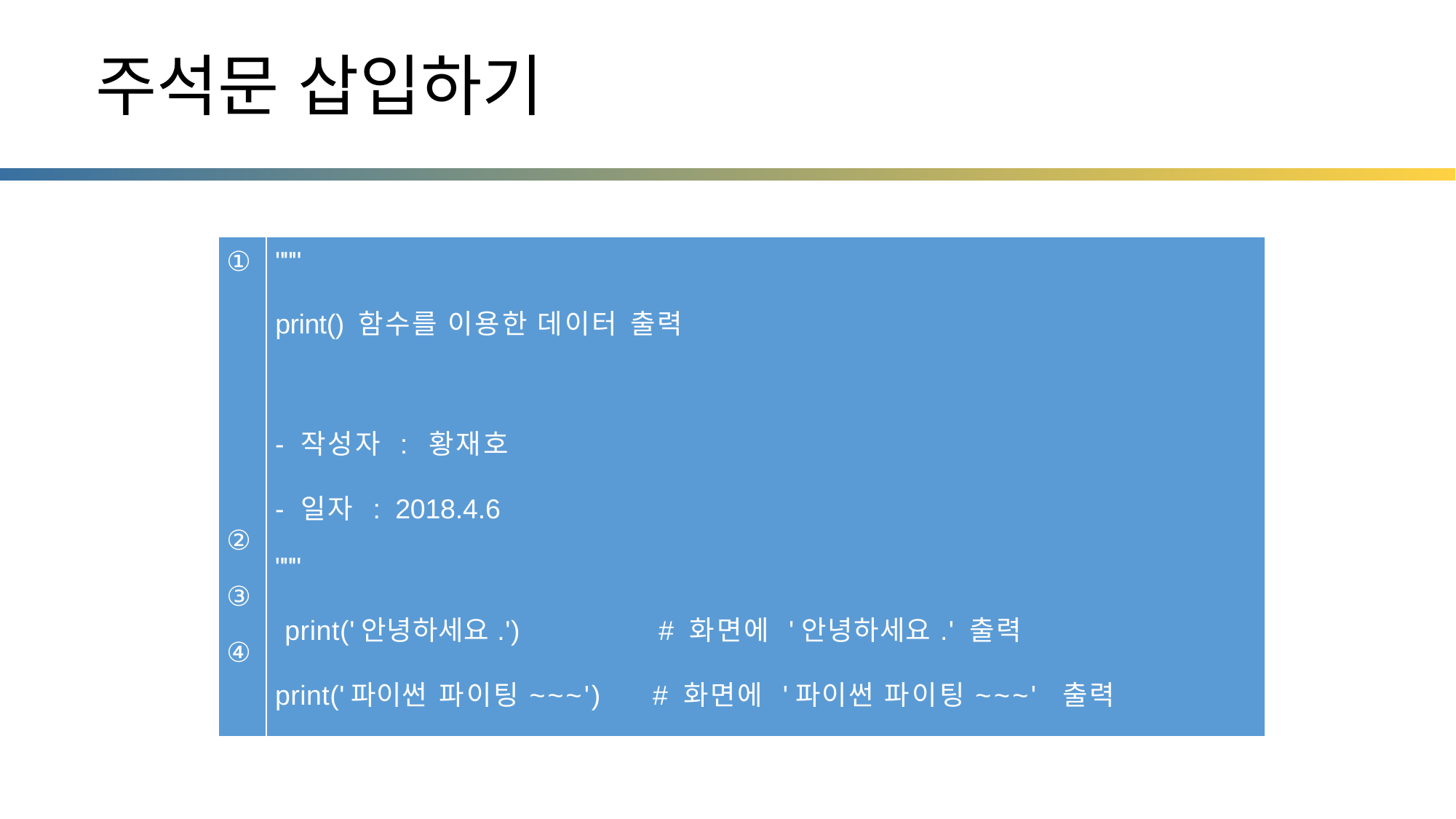

# 주석문 삽입하기
| ① ② ③ ④ | """ print() 함수를 이용한 데이터 출력 - 작성자 : 황재호 - 일자 : 2018.4.6 """ print('안녕하세요.') # 화면에 '안녕하세요.' 출력 print('파이썬 파이팅~~~') # 화면에 '파이썬 파이팅~~~' 출력 |
| --- | --- |